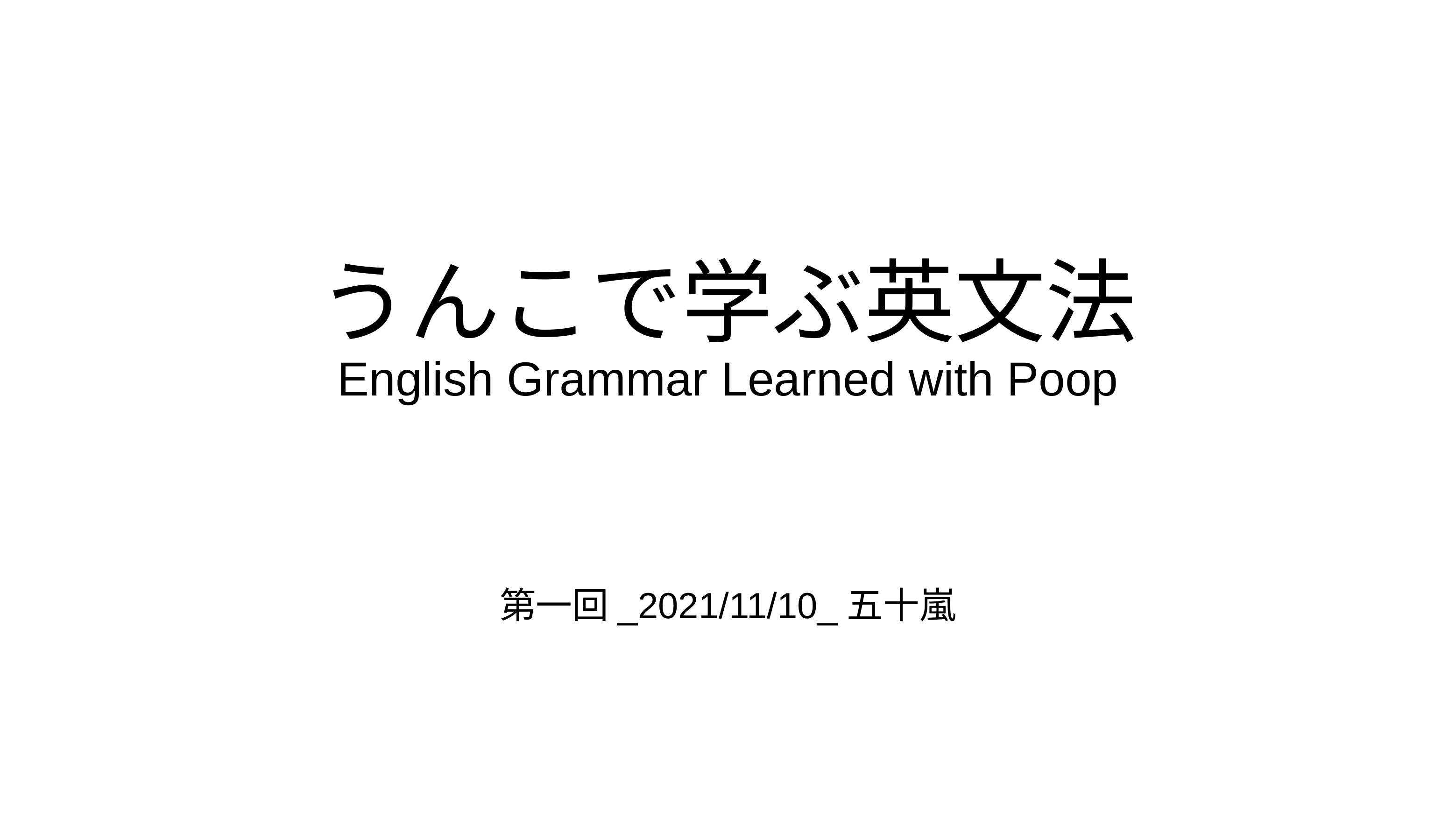

# うんこで学ぶ英文法 English Grammar Learned with Poop
第一回_2021/11/10_五十嵐